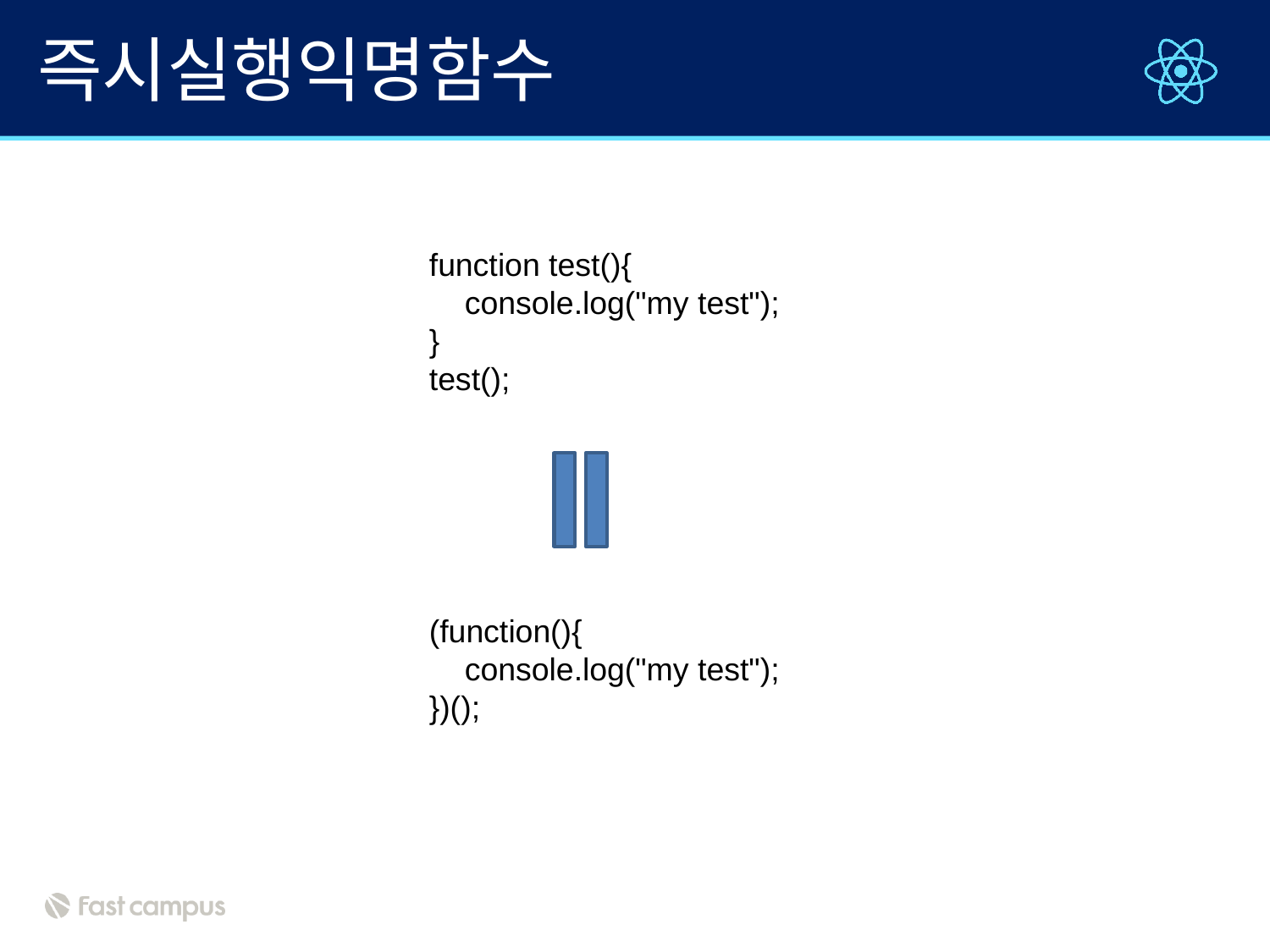

# 즉시실행익명함수
function test(){
    console.log("my test");
}
test();

(function(){
    console.log("my test");
})();